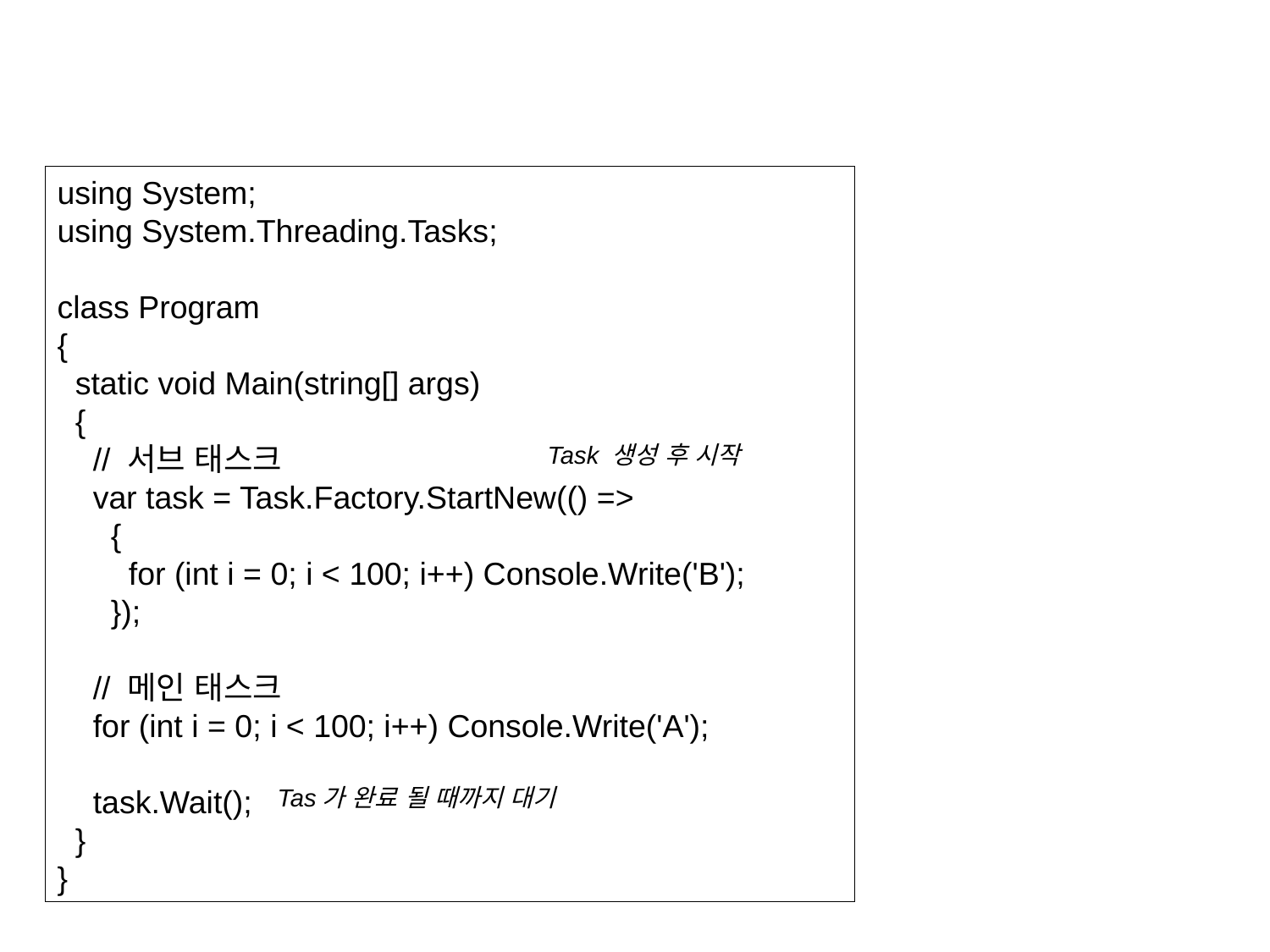

using System;
using System.Threading.Tasks;

class Program
{
  static void Main(string[] args)
  {
    // 서브 태스크
    var task = Task.Factory.StartNew(() =>
      {
        for (int i = 0; i < 100; i++) Console.Write('B');
      });

    // 메인 태스크
    for (int i = 0; i < 100; i++) Console.Write('A');

    task.Wait();
  }
}
Task 생성 후 시작
Tas가 완료 될 때까지 대기